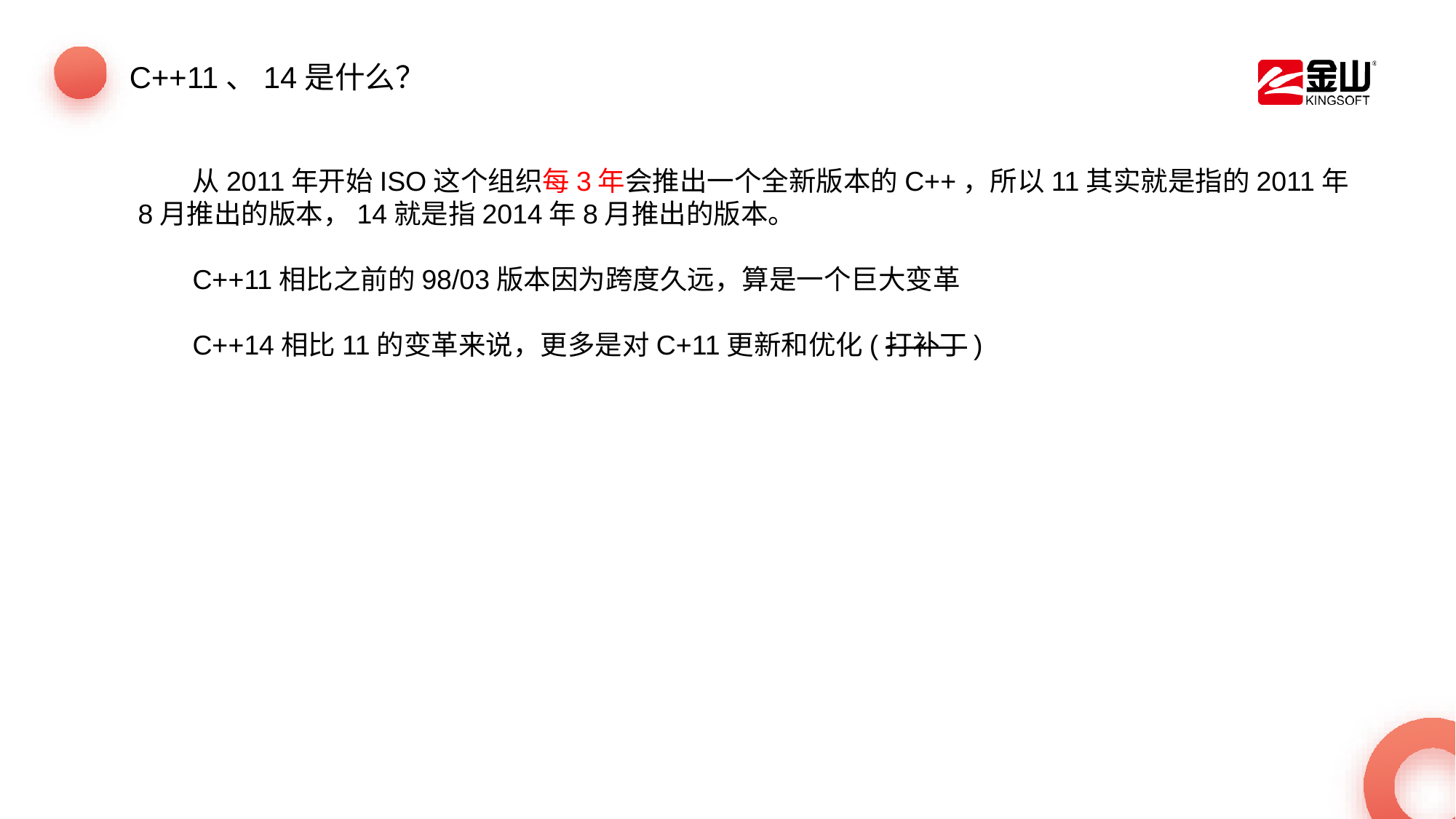

C++11、14是什么？
从2011年开始ISO这个组织每3年会推出一个全新版本的C++，所以11其实就是指的2011年8月推出的版本，14就是指2014年8月推出的版本。

C++11相比之前的98/03版本因为跨度久远，算是一个巨大变革

C++14相比11的变革来说，更多是对C+11更新和优化(打补丁)